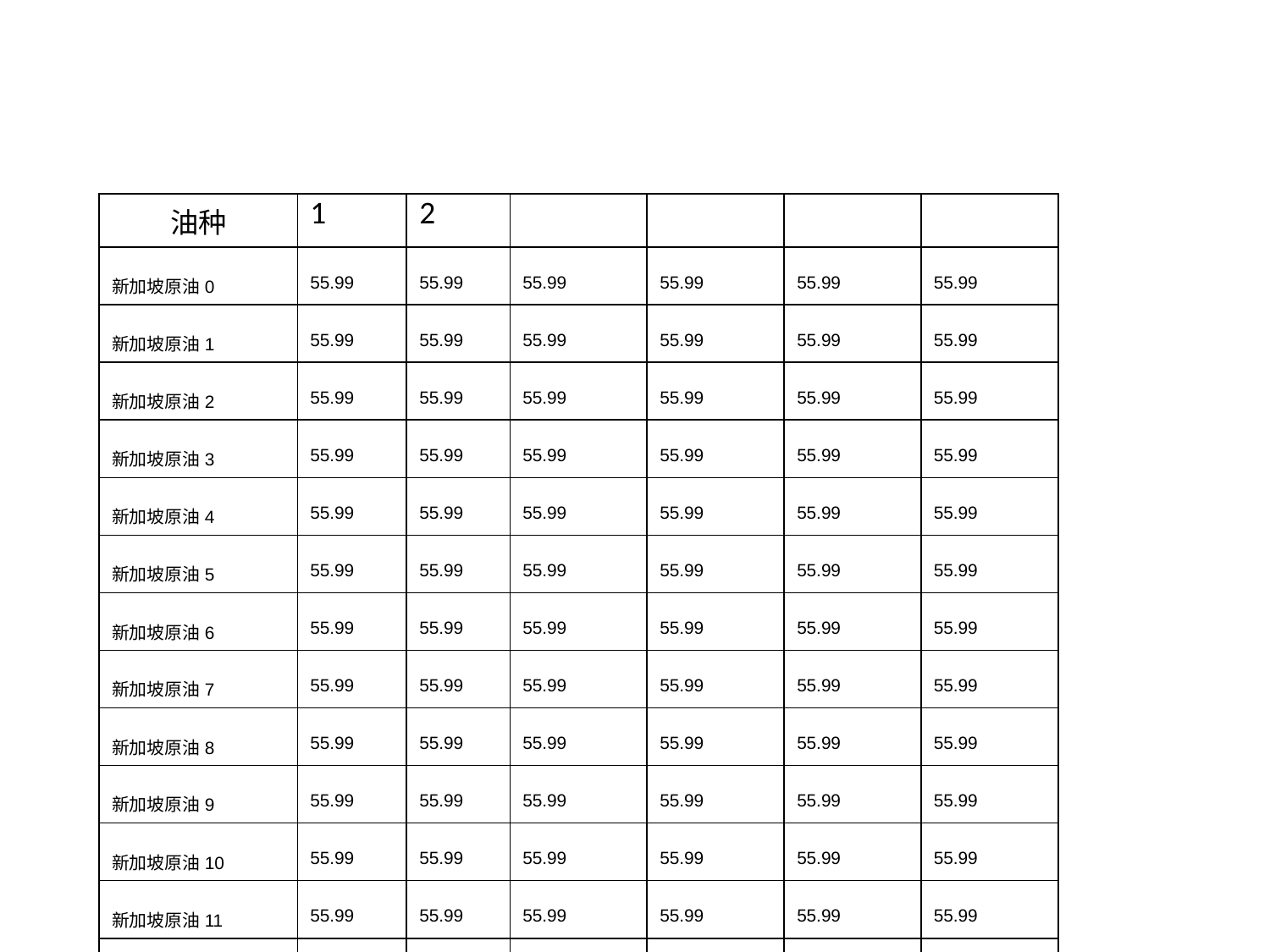

| 油种 | 1 | 2 |  |  |  |  |
| --- | --- | --- | --- | --- | --- | --- |
| 新加坡原油0 | 55.99 | 55.99 | 55.99 | 55.99 | 55.99 | 55.99 |
| 新加坡原油1 | 55.99 | 55.99 | 55.99 | 55.99 | 55.99 | 55.99 |
| 新加坡原油2 | 55.99 | 55.99 | 55.99 | 55.99 | 55.99 | 55.99 |
| 新加坡原油3 | 55.99 | 55.99 | 55.99 | 55.99 | 55.99 | 55.99 |
| 新加坡原油4 | 55.99 | 55.99 | 55.99 | 55.99 | 55.99 | 55.99 |
| 新加坡原油5 | 55.99 | 55.99 | 55.99 | 55.99 | 55.99 | 55.99 |
| 新加坡原油6 | 55.99 | 55.99 | 55.99 | 55.99 | 55.99 | 55.99 |
| 新加坡原油7 | 55.99 | 55.99 | 55.99 | 55.99 | 55.99 | 55.99 |
| 新加坡原油8 | 55.99 | 55.99 | 55.99 | 55.99 | 55.99 | 55.99 |
| 新加坡原油9 | 55.99 | 55.99 | 55.99 | 55.99 | 55.99 | 55.99 |
| 新加坡原油10 | 55.99 | 55.99 | 55.99 | 55.99 | 55.99 | 55.99 |
| 新加坡原油11 | 55.99 | 55.99 | 55.99 | 55.99 | 55.99 | 55.99 |
| 新加坡原油12 | 55.99 | 55.99 | 55.99 | 55.99 | 55.99 | 55.99 |
| 新加坡原油13 | 55.99 | 55.99 | 55.99 | 55.99 | 55.99 | 55.99 |